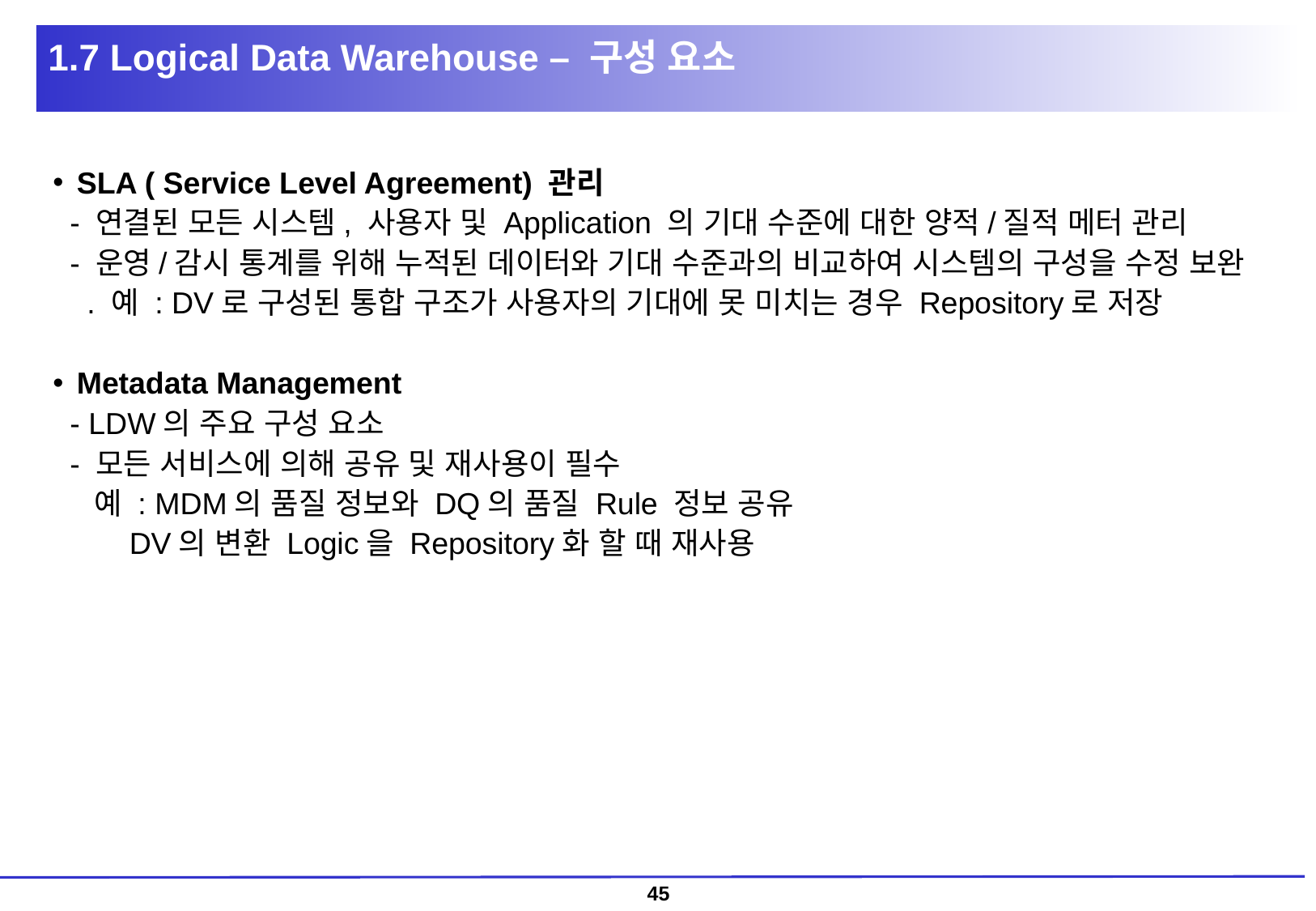

1.7 Logical Data Warehouse – 구성 요소
SLA ( Service Level Agreement) 관리
  - 연결된 모든 시스템, 사용자 및 Application 의 기대 수준에 대한 양적/질적 메터 관리
  - 운영/감시 통계를 위해 누적된 데이터와 기대 수준과의 비교하여 시스템의 구성을 수정 보완
    . 예 : DV로 구성된 통합 구조가 사용자의 기대에 못 미치는 경우 Repository로 저장

Metadata Management
  - LDW의 주요 구성 요소
  - 모든 서비스에 의해 공유 및 재사용이 필수
    예 : MDM의 품질 정보와 DQ의 품질 Rule 정보 공유
         DV의 변환 Logic을 Repository화 할 때 재사용